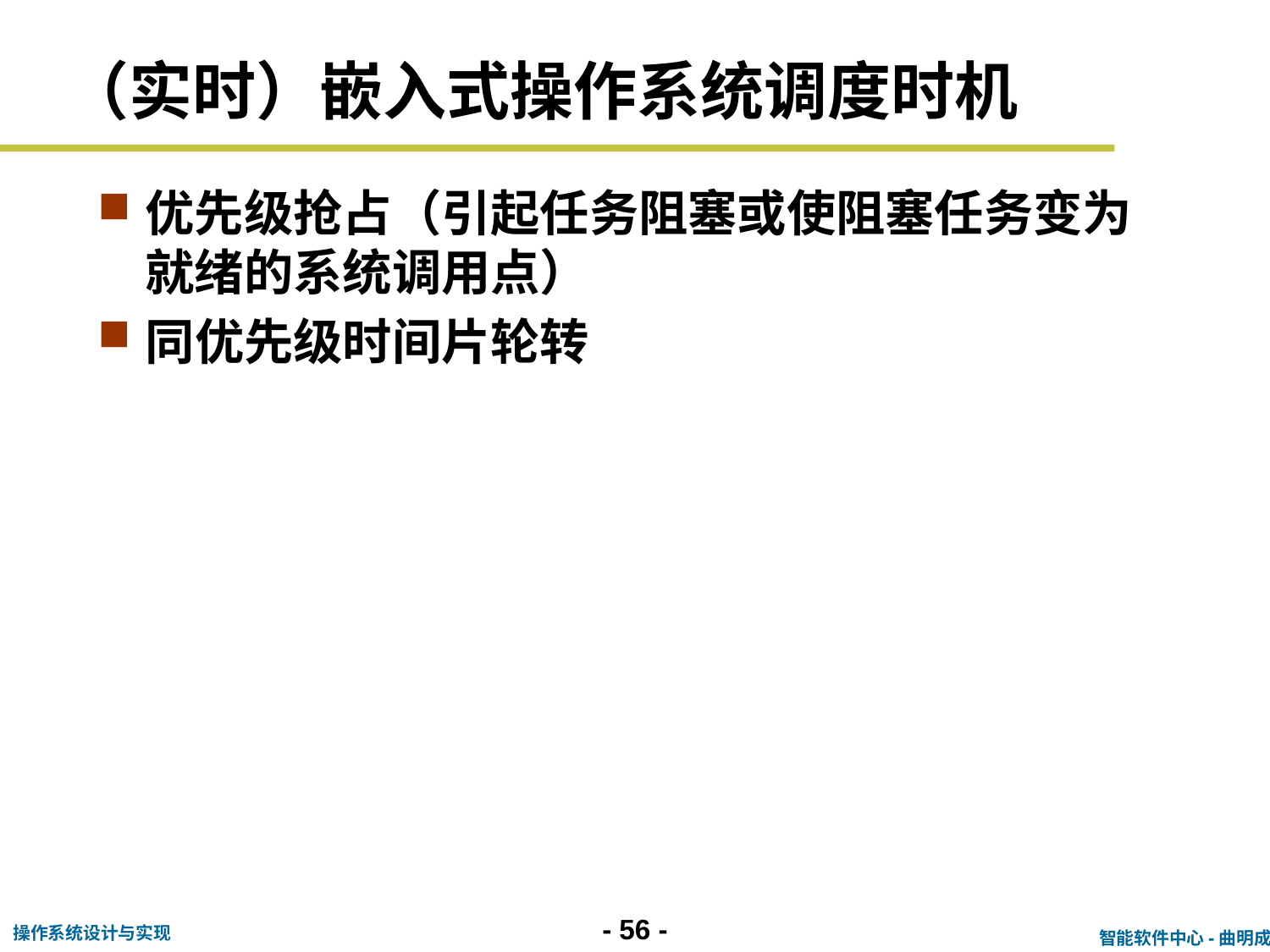

# （实时）嵌入式操作系统调度时机
优先级抢占（引起任务阻塞或使阻塞任务变为就绪的系统调用点）
同优先级时间片轮转